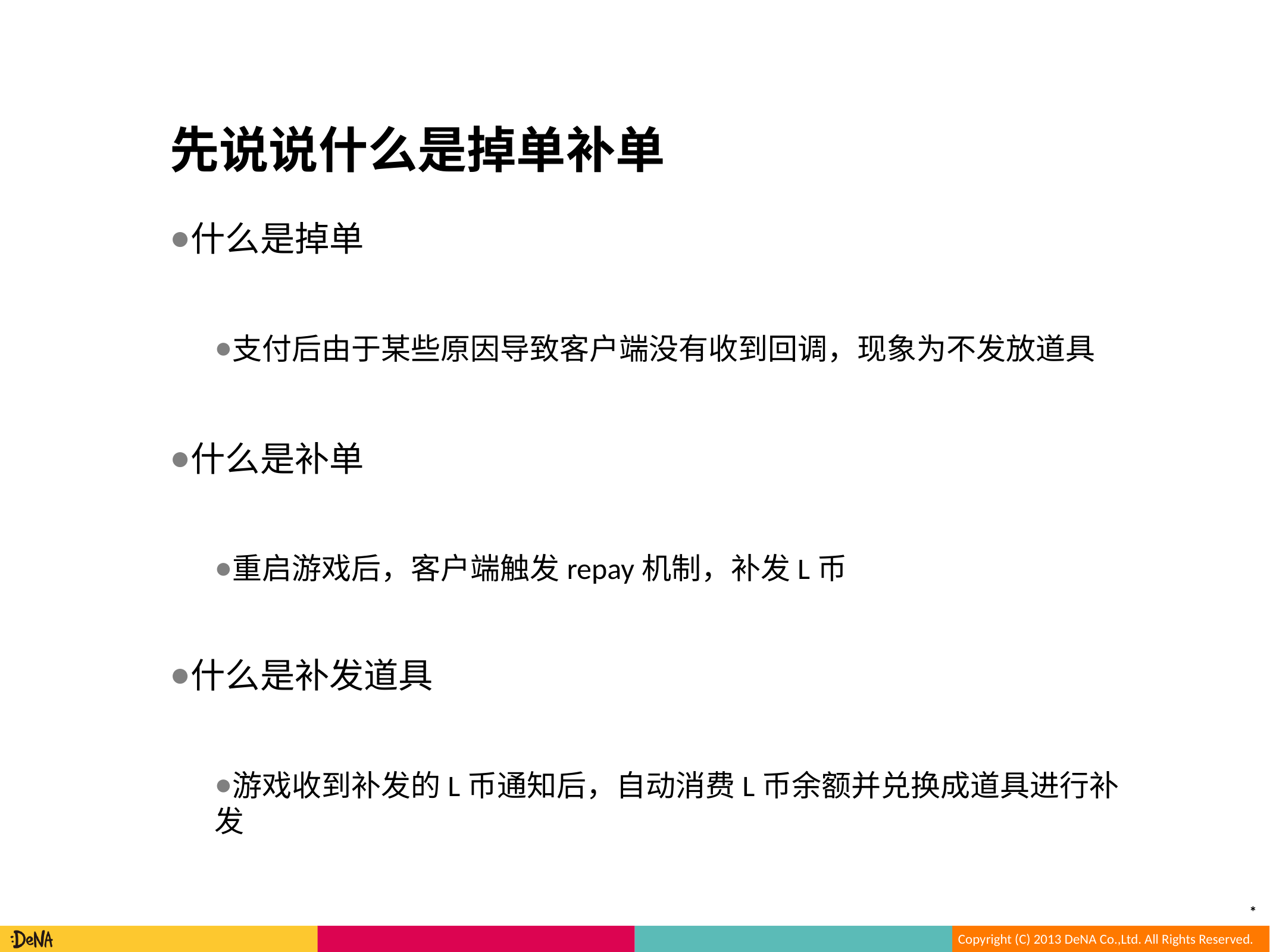

# 先说说什么是掉单补单
什么是掉单

支付后由于某些原因导致客户端没有收到回调，现象为不发放道具

什么是补单

重启游戏后，客户端触发repay机制，补发L币

什么是补发道具

游戏收到补发的L币通知后，自动消费L币余额并兑换成道具进行补发